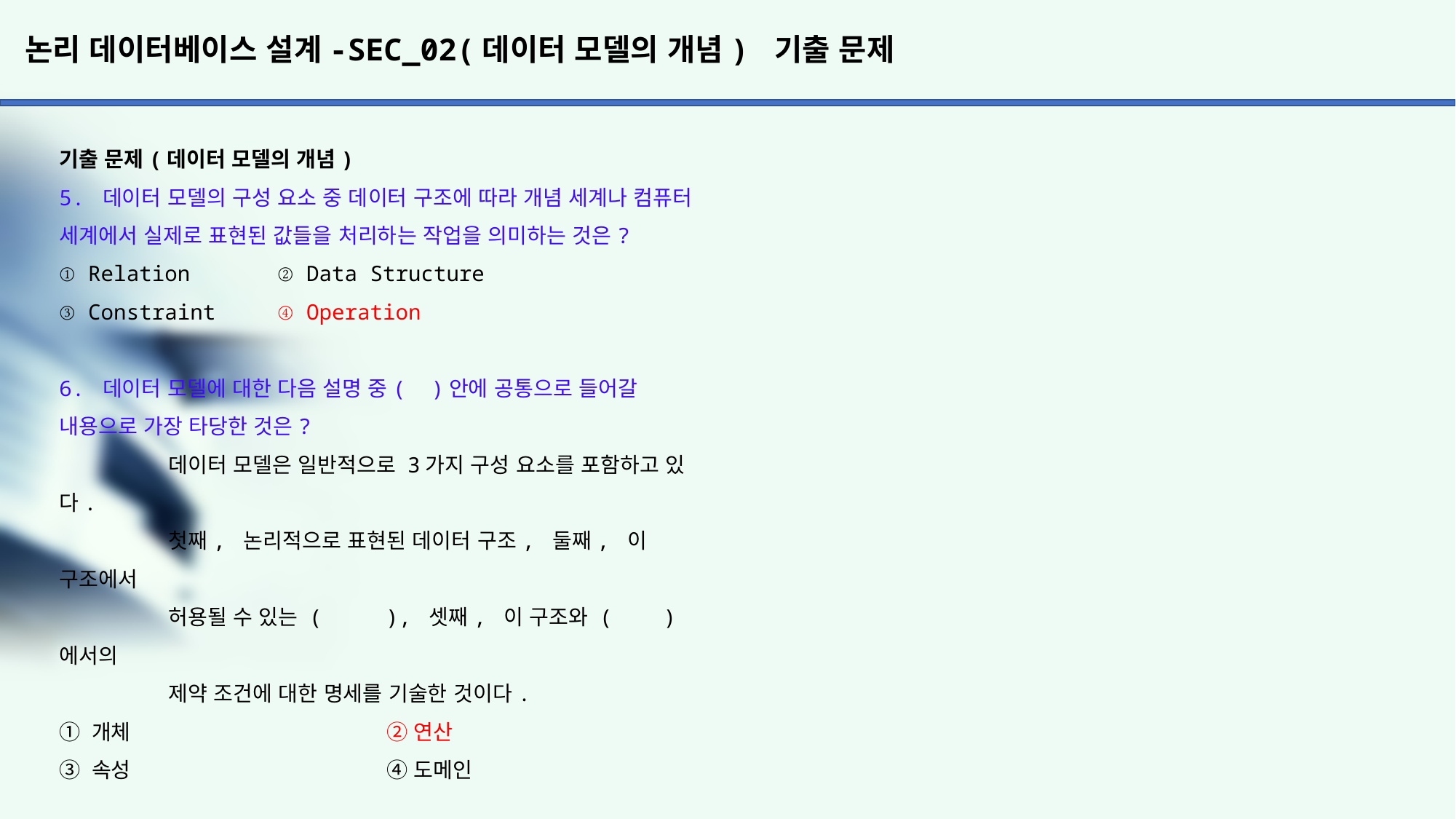

# 논리 데이터베이스 설계-SEC_02(데이터 모델의 개념) 기출 문제
기출 문제(데이터 모델의 개념)
5. 데이터 모델의 구성 요소 중 데이터 구조에 따라 개념 세계나 컴퓨터 세계에서 실제로 표현된 값들을 처리하는 작업을 의미하는 것은?
① Relation	② Data Structure
③ Constraint	④ Operation

6. 데이터 모델에 대한 다음 설명 중(  )안에 공통으로 들어갈
내용으로 가장 타당한 것은?
	데이터 모델은 일반적으로 3가지 구성 요소를 포함하고 있다.
	첫째, 논리적으로 표현된 데이터 구조, 둘째, 이 구조에서
	허용될 수 있는 (     ), 셋째, 이 구조와 (    )에서의
	제약 조건에 대한 명세를 기술한 것이다.
① 개체			② 연산
③ 속성			④ 도메인